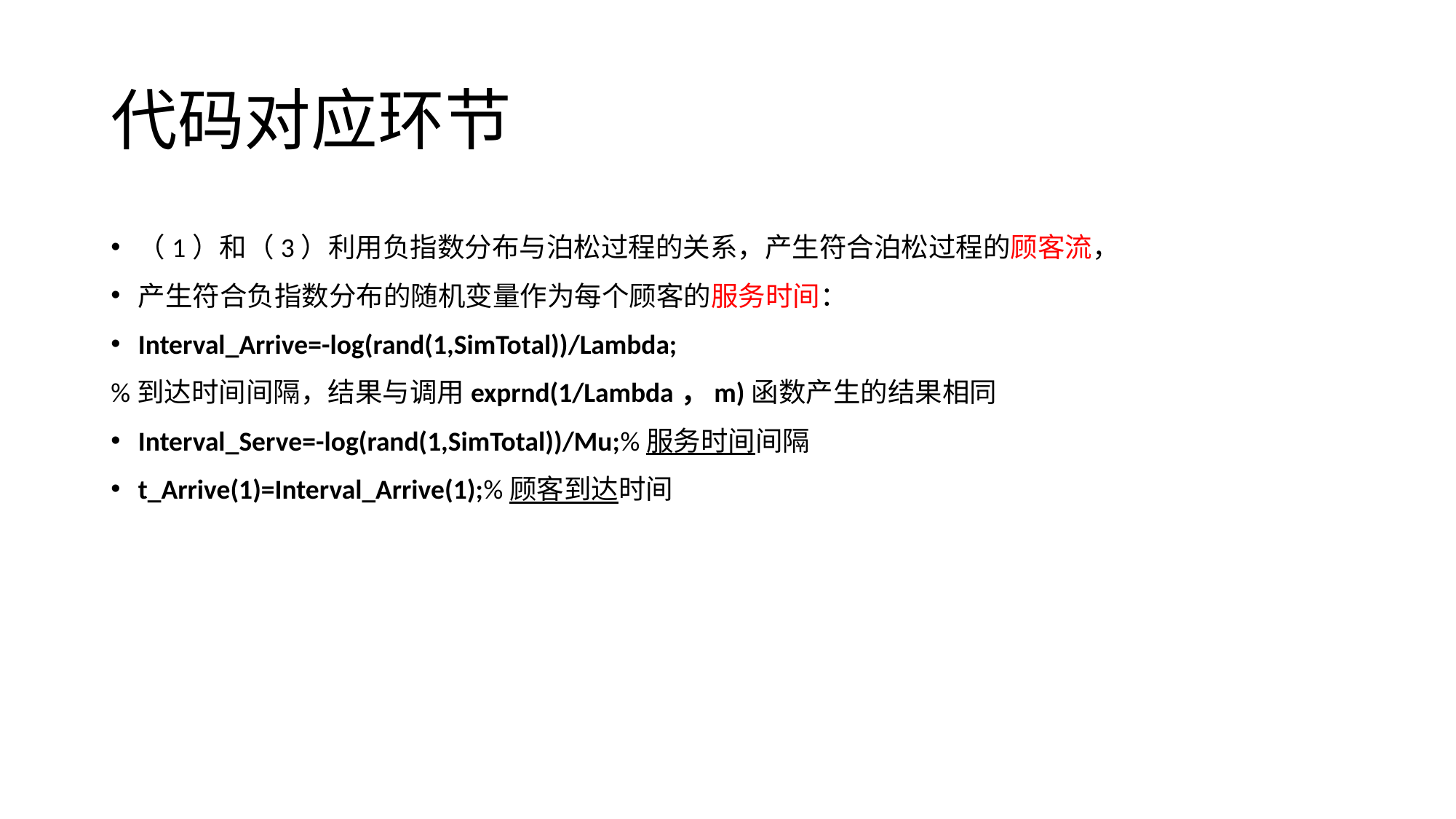

# 代码对应环节
（1）和（3）利用负指数分布与泊松过程的关系，产生符合泊松过程的顾客流，
产生符合负指数分布的随机变量作为每个顾客的服务时间：
Interval_Arrive=-log(rand(1,SimTotal))/Lambda;
%到达时间间隔，结果与调用exprnd(1/Lambda，m)函数产生的结果相同
Interval_Serve=-log(rand(1,SimTotal))/Mu;%服务时间间隔
t_Arrive(1)=Interval_Arrive(1);%顾客到达时间